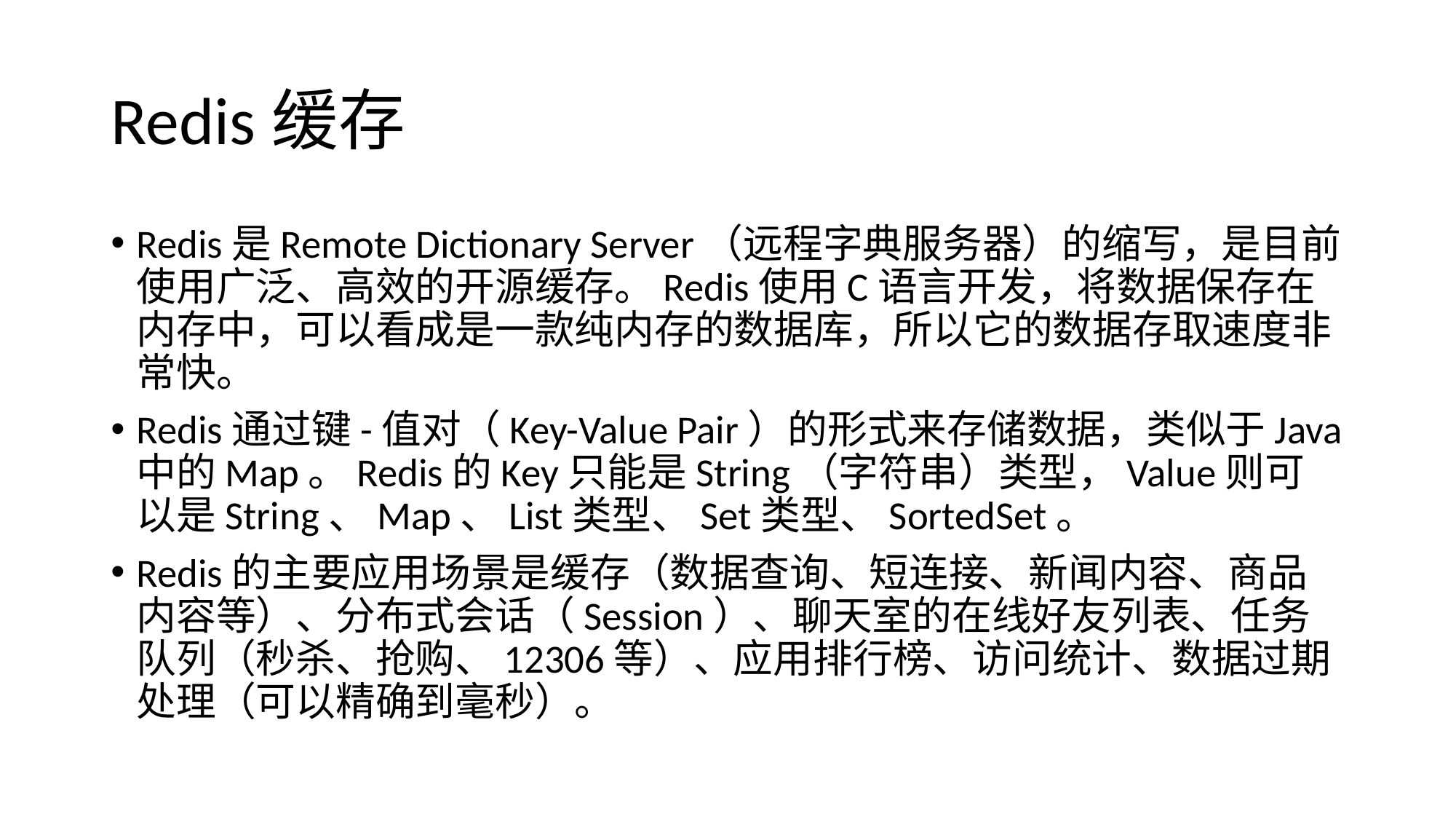

# Redis缓存
Redis是Remote Dictionary Server（远程字典服务器）的缩写，是目前使用广泛、高效的开源缓存。Redis使用C语言开发，将数据保存在内存中，可以看成是一款纯内存的数据库，所以它的数据存取速度非常快。
Redis通过键-值对（Key-Value Pair）的形式来存储数据，类似于Java中的Map。Redis的Key只能是String（字符串）类型，Value则可以是String、Map、List类型、Set类型、SortedSet。
Redis的主要应用场景是缓存（数据查询、短连接、新闻内容、商品内容等）、分布式会话（Session）、聊天室的在线好友列表、任务队列（秒杀、抢购、12306等）、应用排行榜、访问统计、数据过期处理（可以精确到毫秒）。